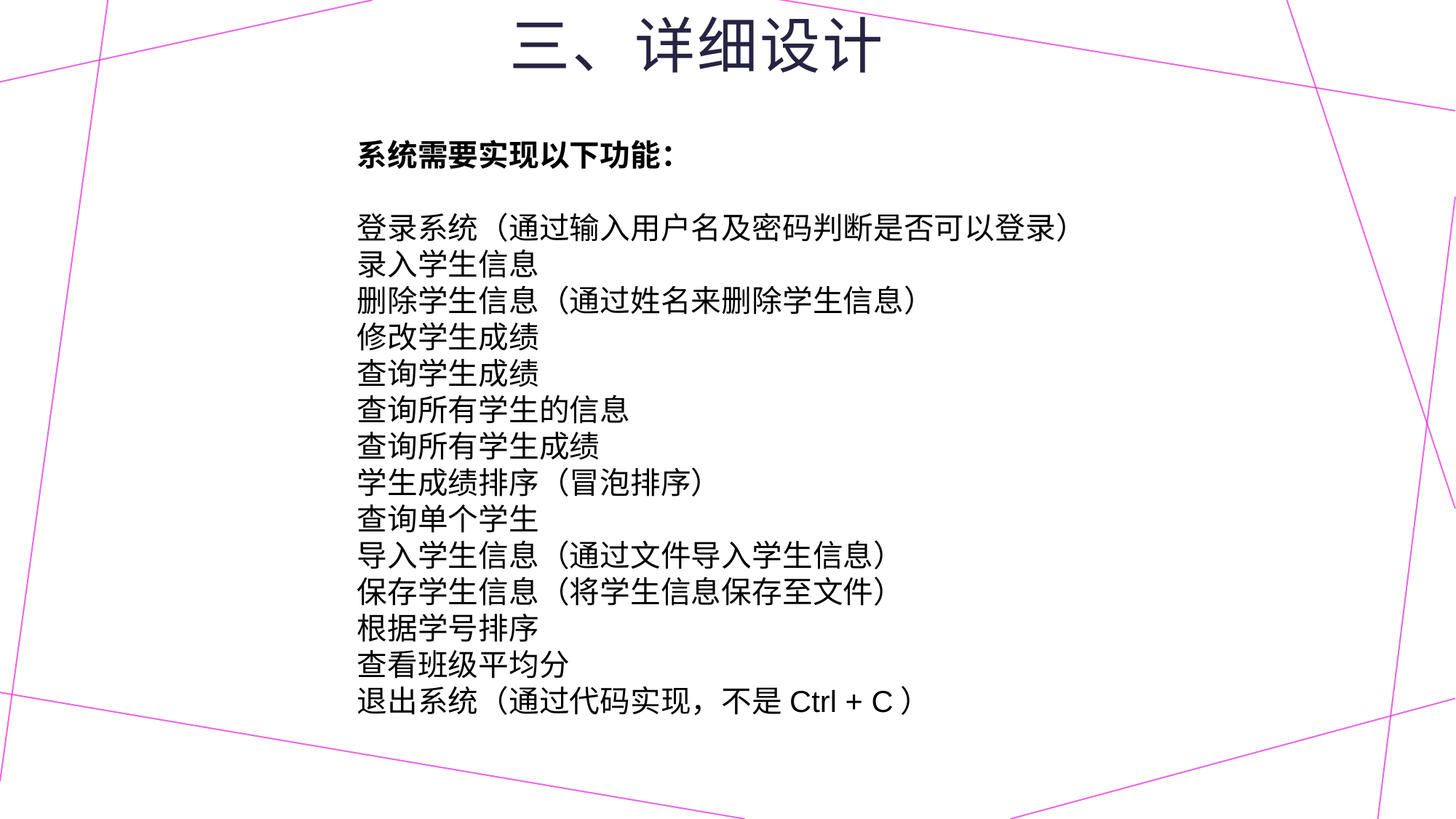

# 三、详细设计
系统需要实现以下功能：

登录系统（通过输入用户名及密码判断是否可以登录）
录入学生信息
删除学生信息（通过姓名来删除学生信息）
修改学生成绩
查询学生成绩
查询所有学生的信息
查询所有学生成绩
学生成绩排序（冒泡排序）
查询单个学生
导入学生信息（通过文件导入学生信息）
保存学生信息（将学生信息保存至文件）
根据学号排序
查看班级平均分
退出系统（通过代码实现，不是Ctrl + C）